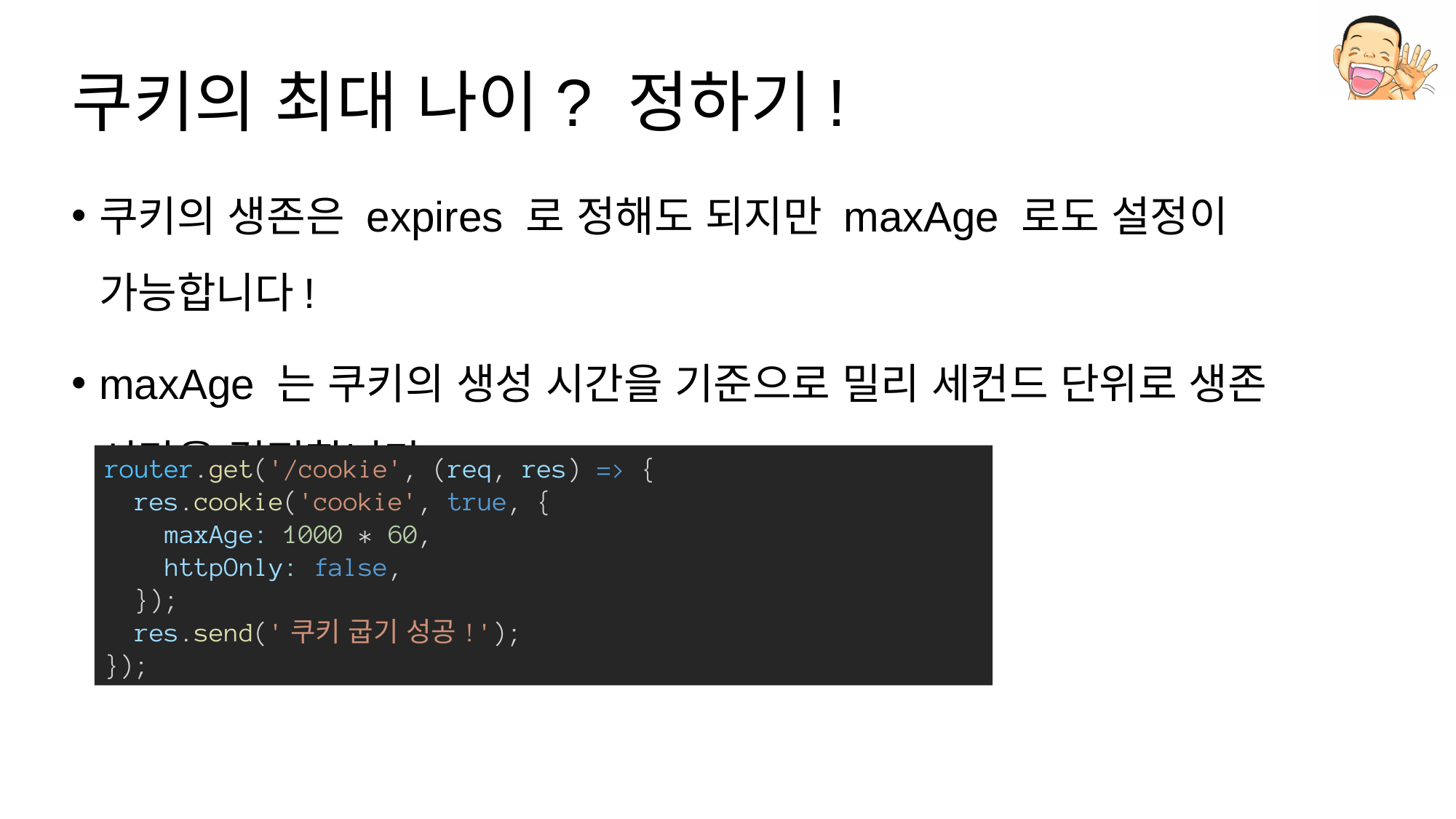

# 쿠키의 최대 나이? 정하기!
쿠키의 생존은 expires 로 정해도 되지만 maxAge 로도 설정이 가능합니다!
maxAge 는 쿠키의 생성 시간을 기준으로 밀리 세컨드 단위로 생존 시간을 결정합니다!
router.get('/cookie', (req, res) => {
  res.cookie('cookie', true, {
    maxAge: 1000 * 60,
    httpOnly: false,
  });
  res.send('쿠키 굽기 성공!');
});